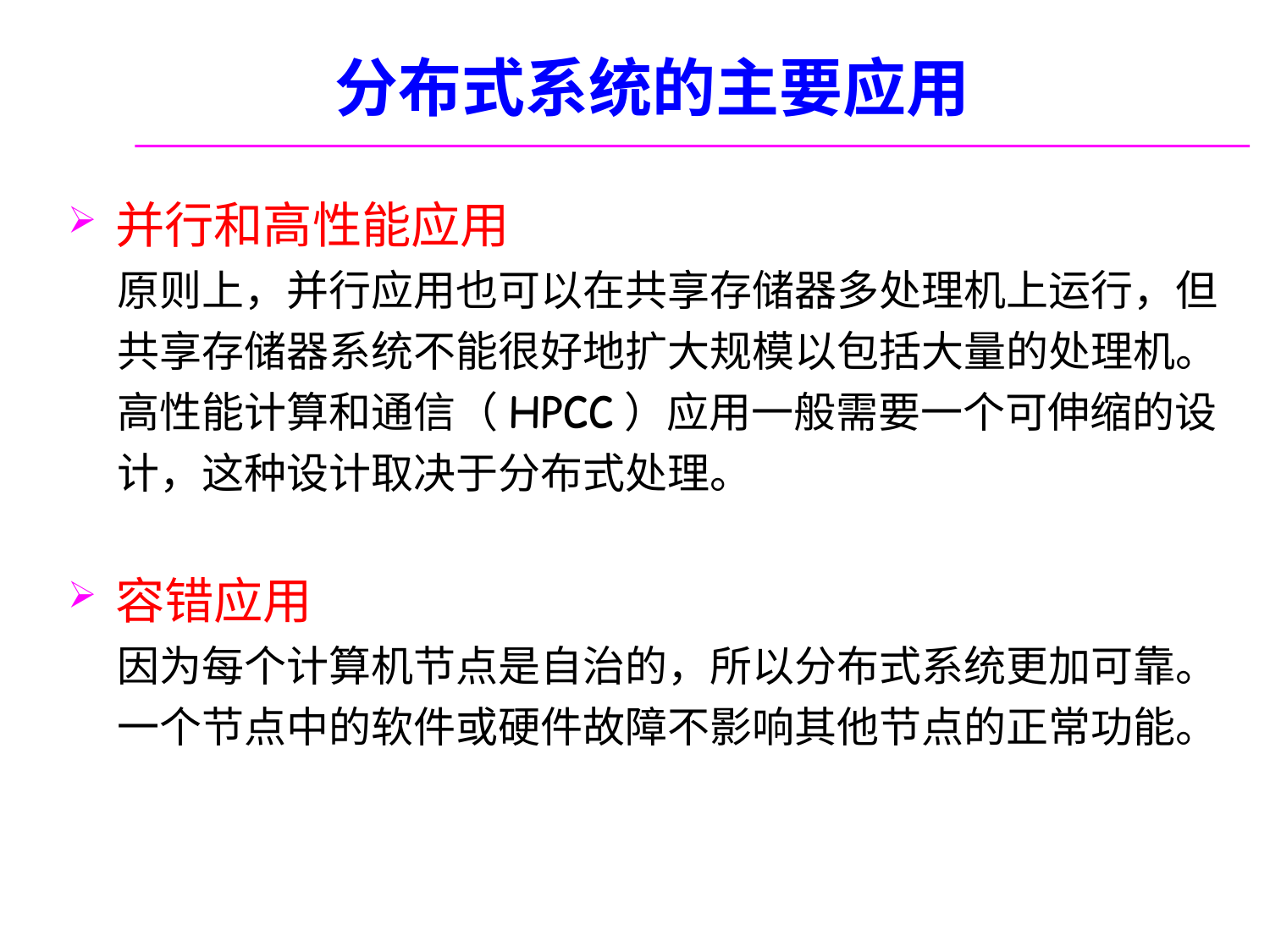

# 分布式系统的主要应用
并行和高性能应用
原则上，并行应用也可以在共享存储器多处理机上运行，但共享存储器系统不能很好地扩大规模以包括大量的处理机。高性能计算和通信（HPCC）应用一般需要一个可伸缩的设计，这种设计取决于分布式处理。

容错应用
因为每个计算机节点是自治的，所以分布式系统更加可靠。一个节点中的软件或硬件故障不影响其他节点的正常功能。
32